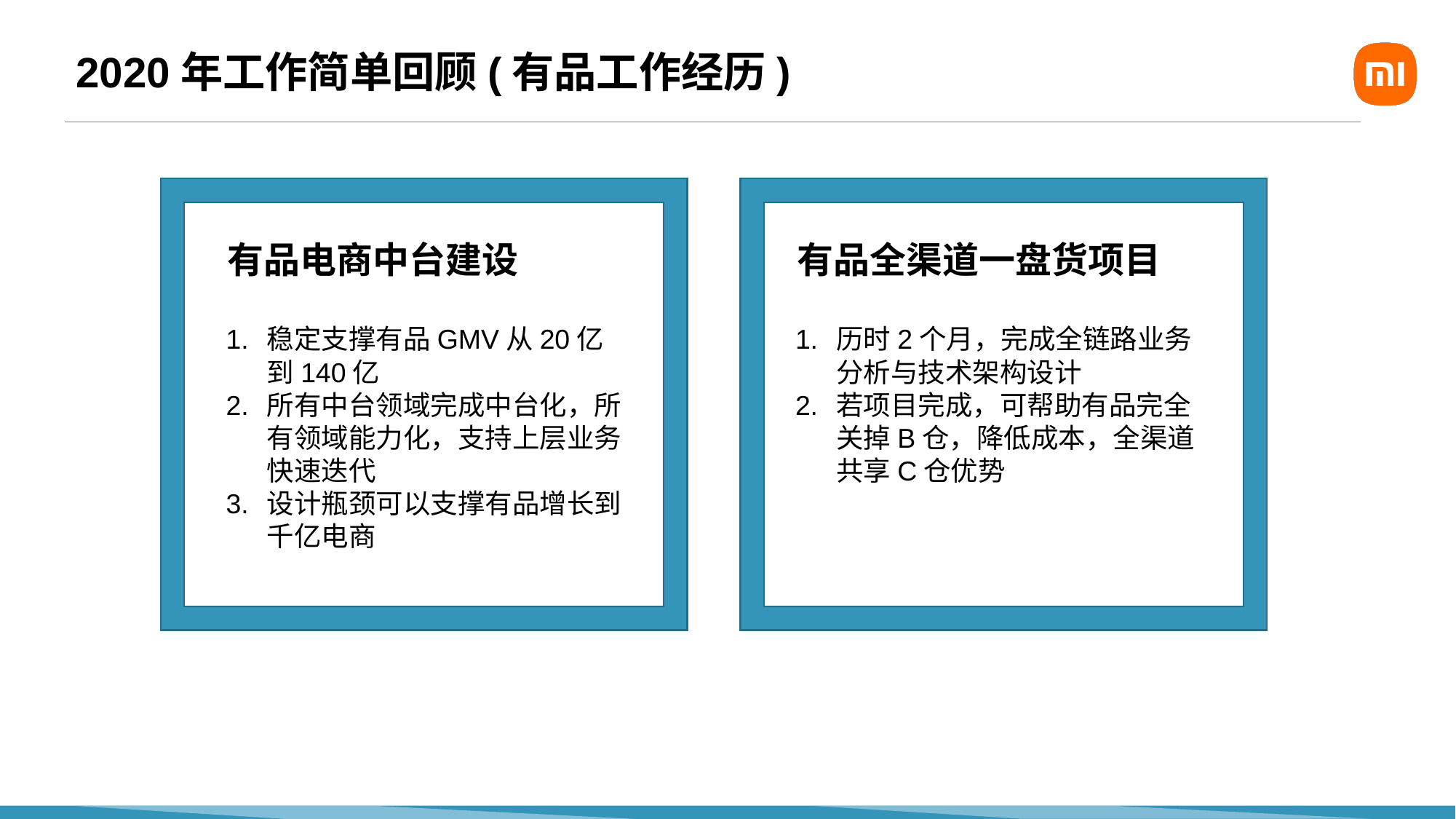

# 2020年工作简单回顾(有品工作经历)

有品电商中台建设
有品全渠道一盘货项目
稳定支撑有品GMV从20亿到140亿
所有中台领域完成中台化，所有领域能力化，支持上层业务快速迭代
设计瓶颈可以支撑有品增长到千亿电商
历时2个月，完成全链路业务分析与技术架构设计
若项目完成，可帮助有品完全关掉B仓，降低成本，全渠道共享C仓优势